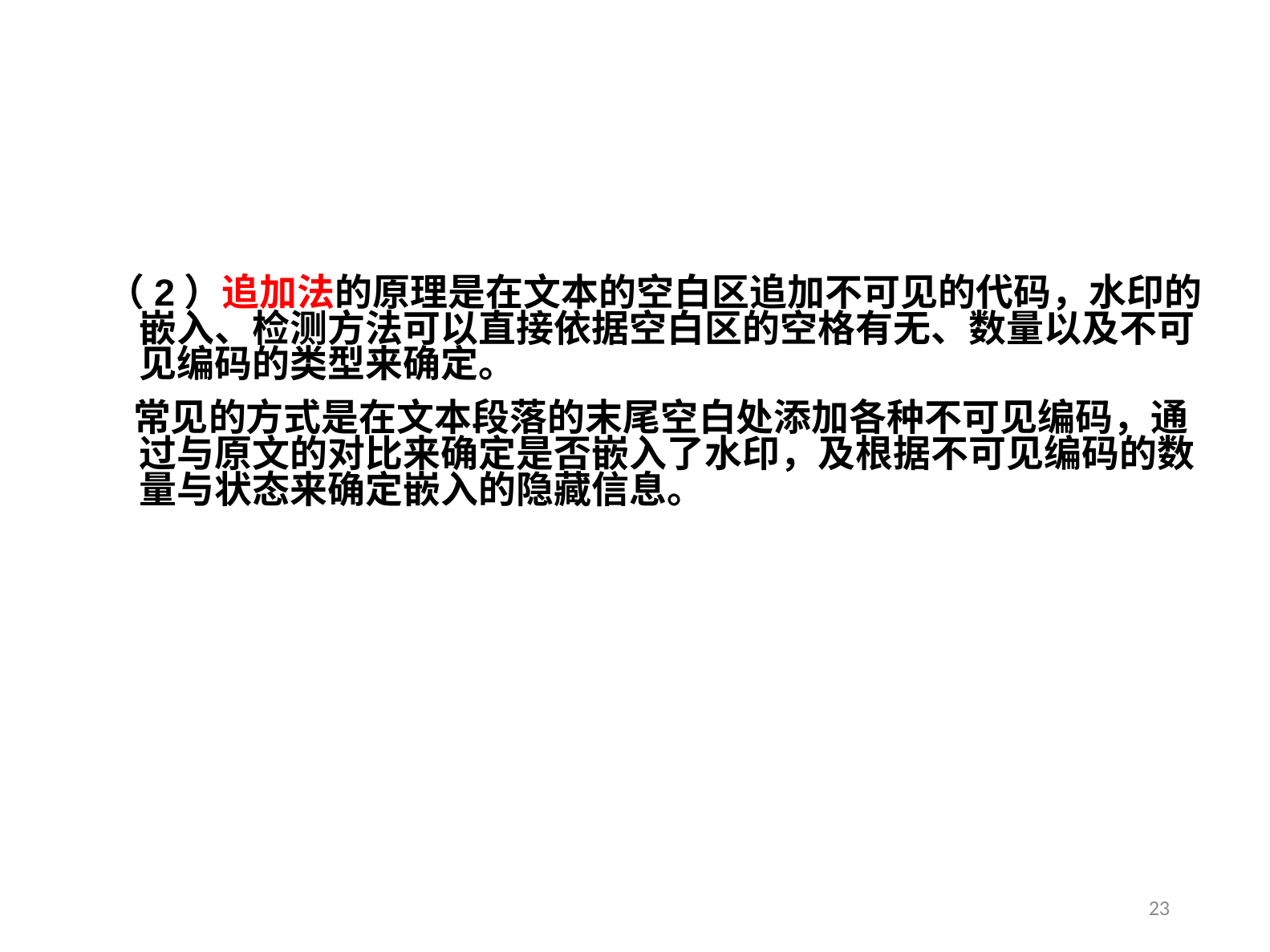

（2）追加法的原理是在文本的空白区追加不可见的代码，水印的嵌入、检测方法可以直接依据空白区的空格有无、数量以及不可见编码的类型来确定。
       常见的方式是在文本段落的末尾空白处添加各种不可见编码，通过与原文的对比来确定是否嵌入了水印，及根据不可见编码的数量与状态来确定嵌入的隐藏信息。
23